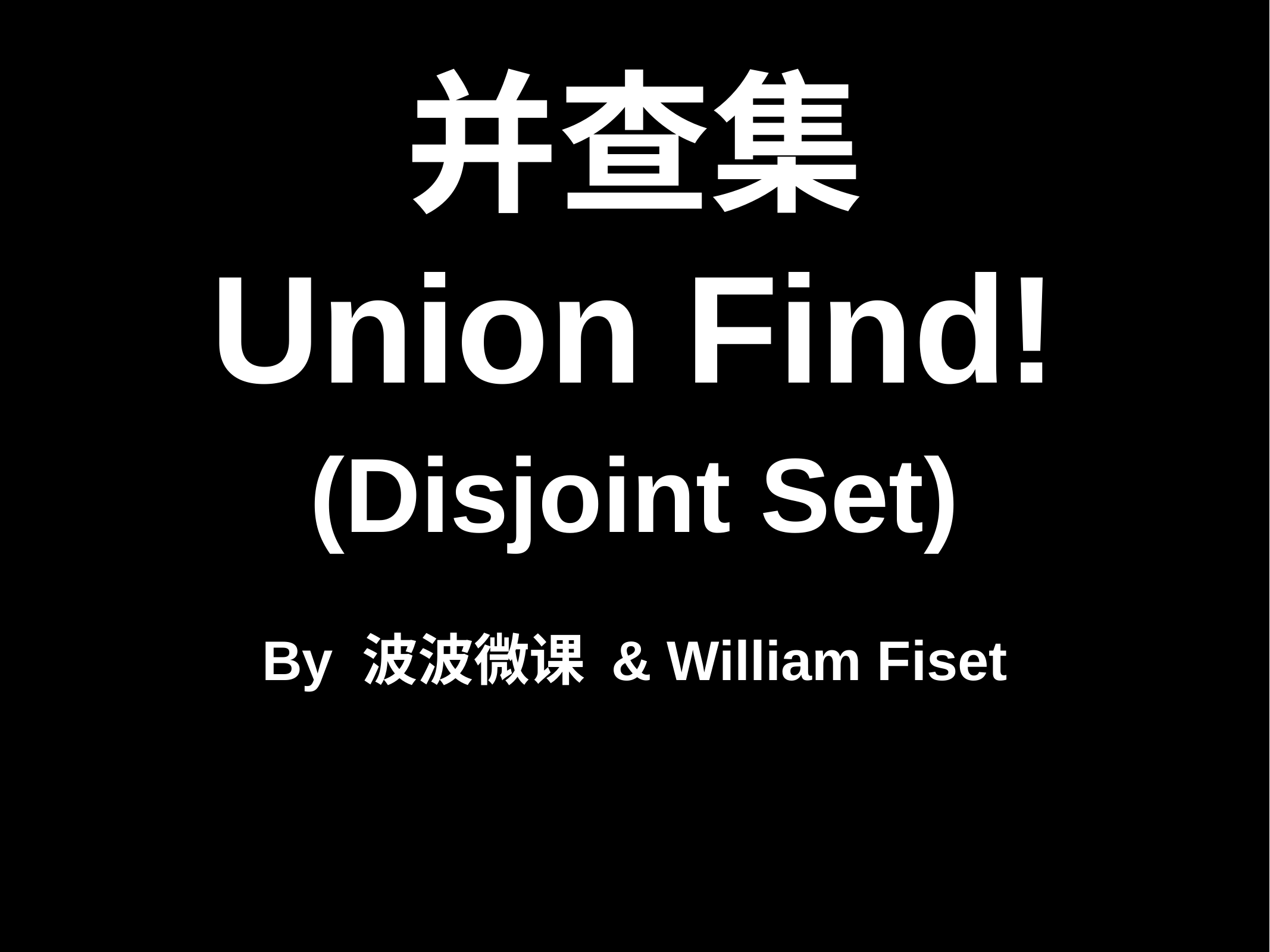

# 并查集 Union Find!
(Disjoint Set)
By 波波微课 & William Fiset